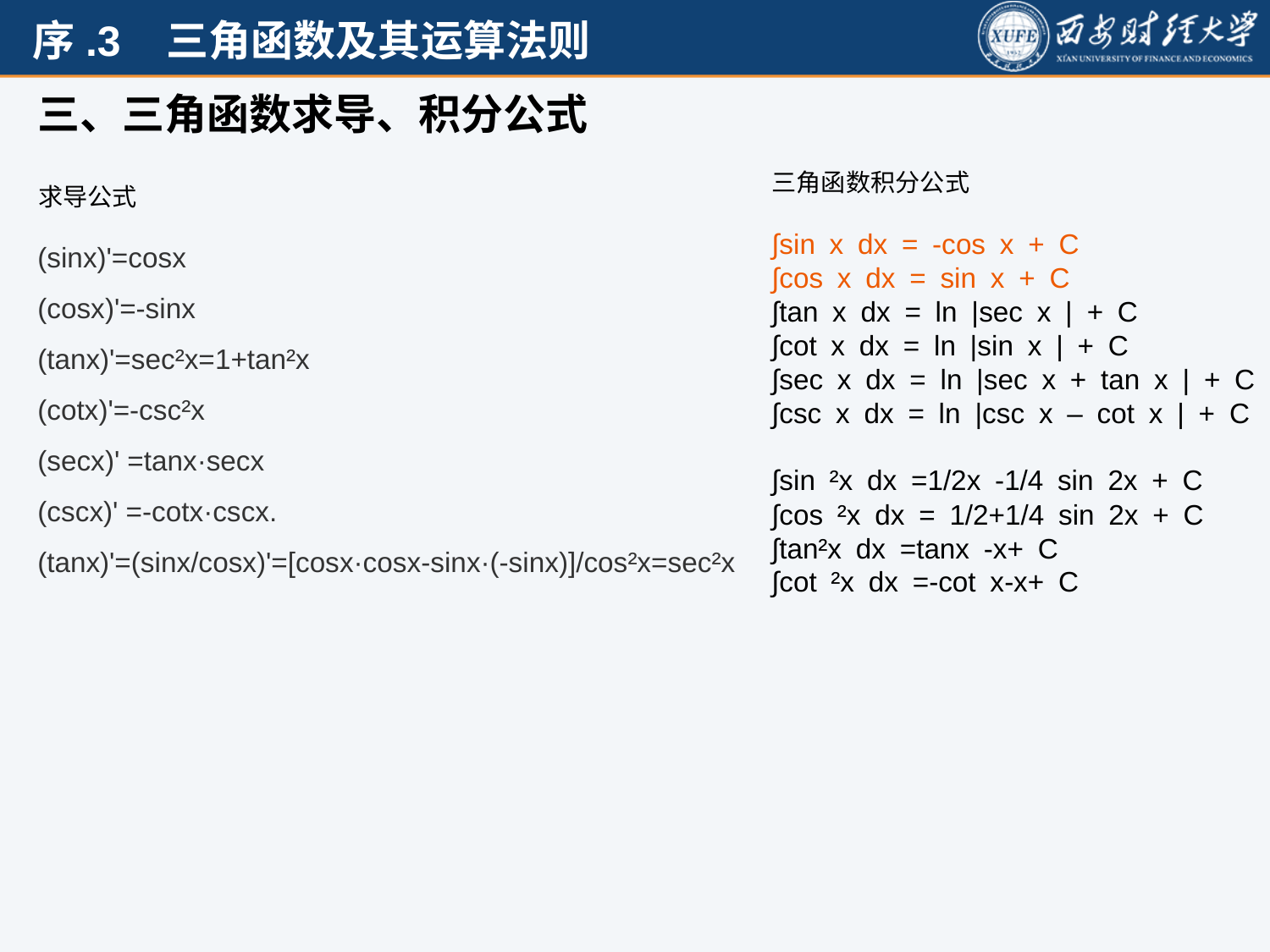

三、三角函数求导、积分公式
三角函数积分公式

∫sin x dx = -cos x + C
∫cos x dx = sin x + C
∫tan x dx = ln |sec x | + C
∫cot x dx = ln |sin x | + C
∫sec x dx = ln |sec x + tan x | + C
∫csc x dx = ln |csc x – cot x | + C

∫sin ²x dx =1/2x -1/4 sin 2x + C
∫cos ²x dx = 1/2+1/4 sin 2x + C
∫tan²x dx =tanx -x+ C
∫cot ²x dx =-cot x-x+ C
求导公式
(sinx)'=cosx
(cosx)'=-sinx
(tanx)'=sec²x=1+tan²x
(cotx)'=-csc²x
(secx)' =tanx·secx
(cscx)' =-cotx·cscx.
(tanx)'=(sinx/cosx)'=[cosx·cosx-sinx·(-sinx)]/cos²x=sec²x